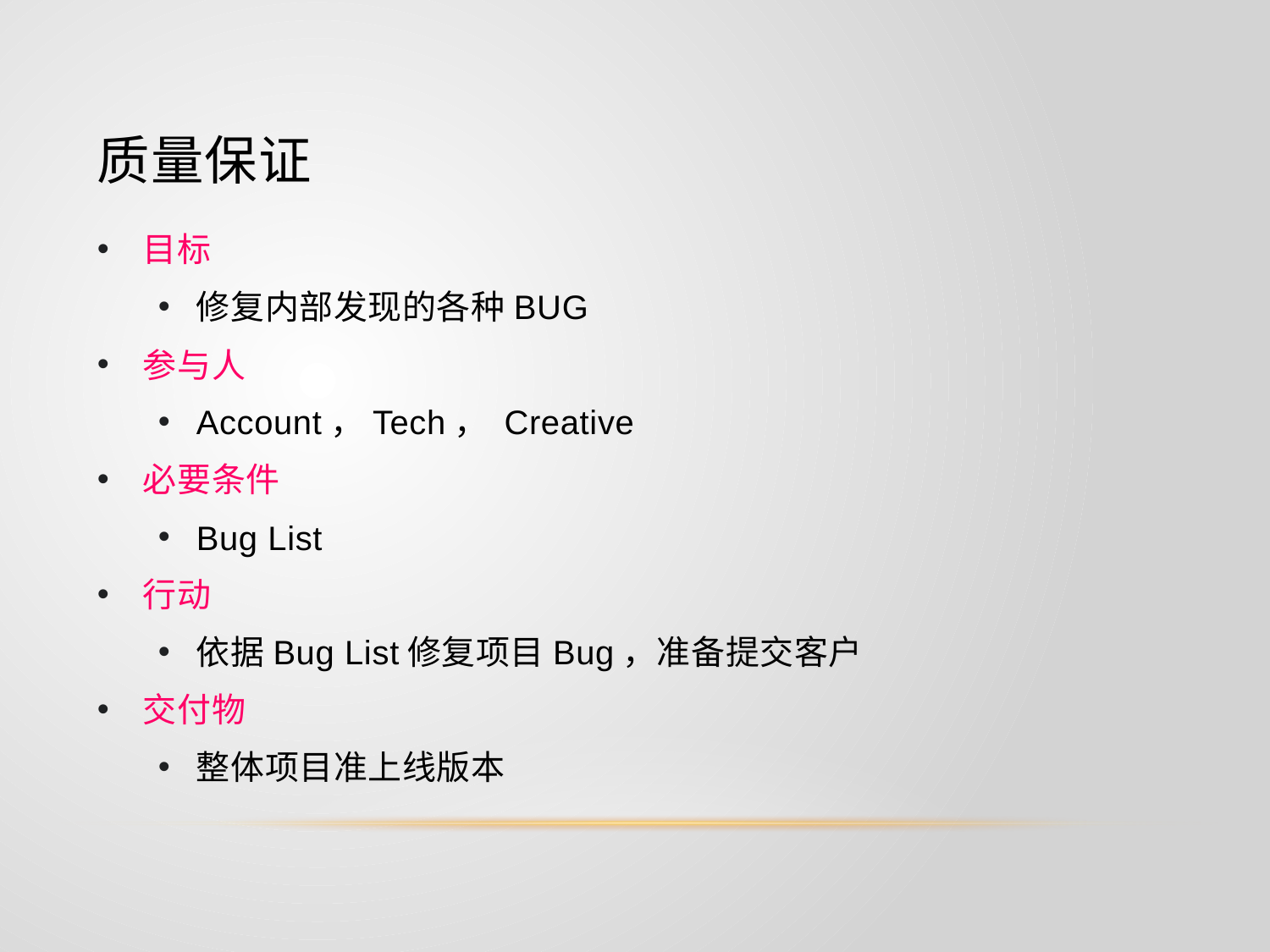

# 质量保证
目标
修复内部发现的各种BUG
参与人
Account，Tech， Creative
必要条件
Bug List
行动
依据Bug List修复项目Bug，准备提交客户
交付物
整体项目准上线版本